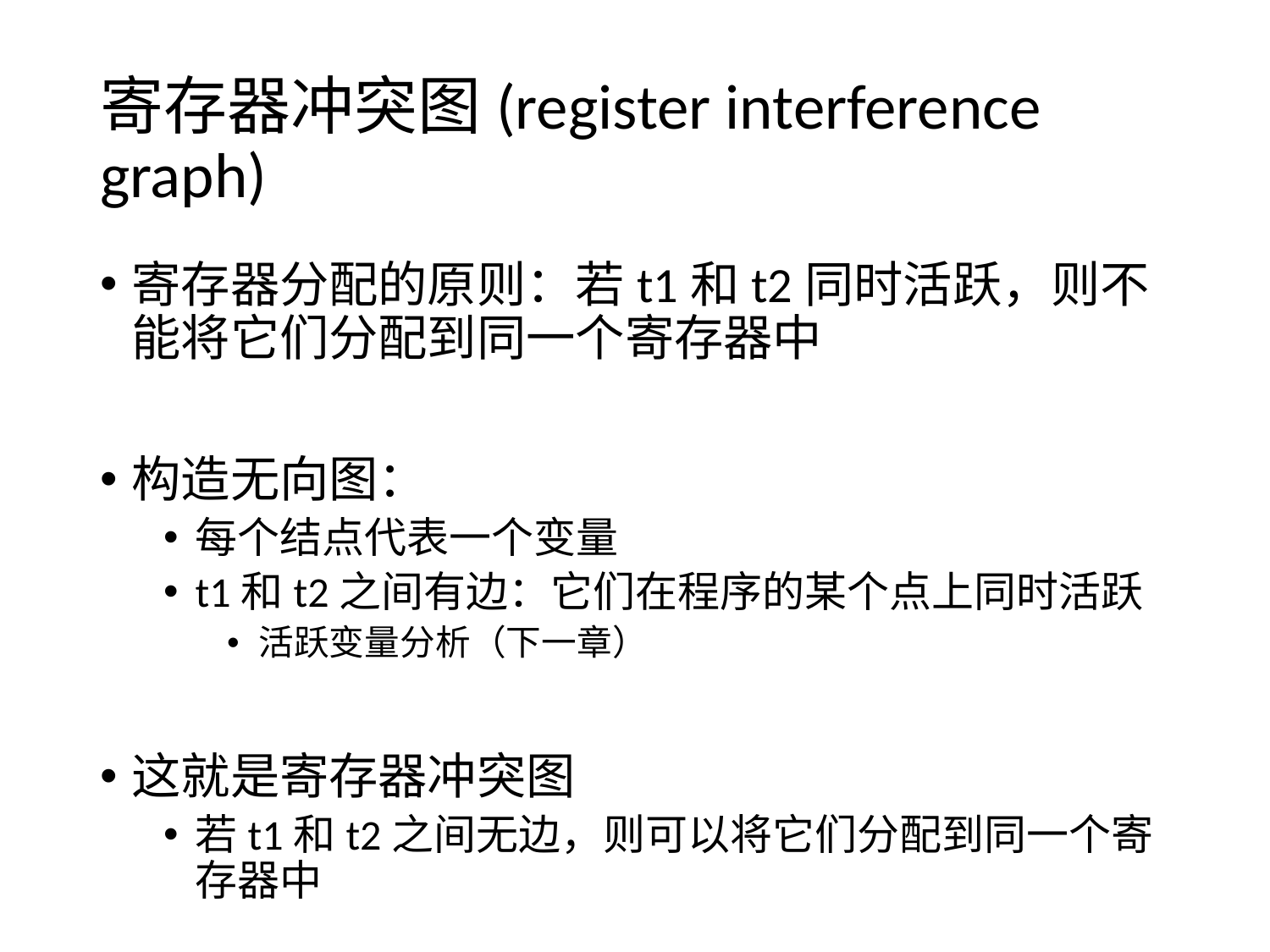

# 寄存器冲突图(register interference graph)
寄存器分配的原则：若t1和t2同时活跃，则不能将它们分配到同一个寄存器中

构造无向图：
每个结点代表一个变量
t1和t2之间有边：它们在程序的某个点上同时活跃
活跃变量分析（下一章）

这就是寄存器冲突图
若t1和t2之间无边，则可以将它们分配到同一个寄存器中